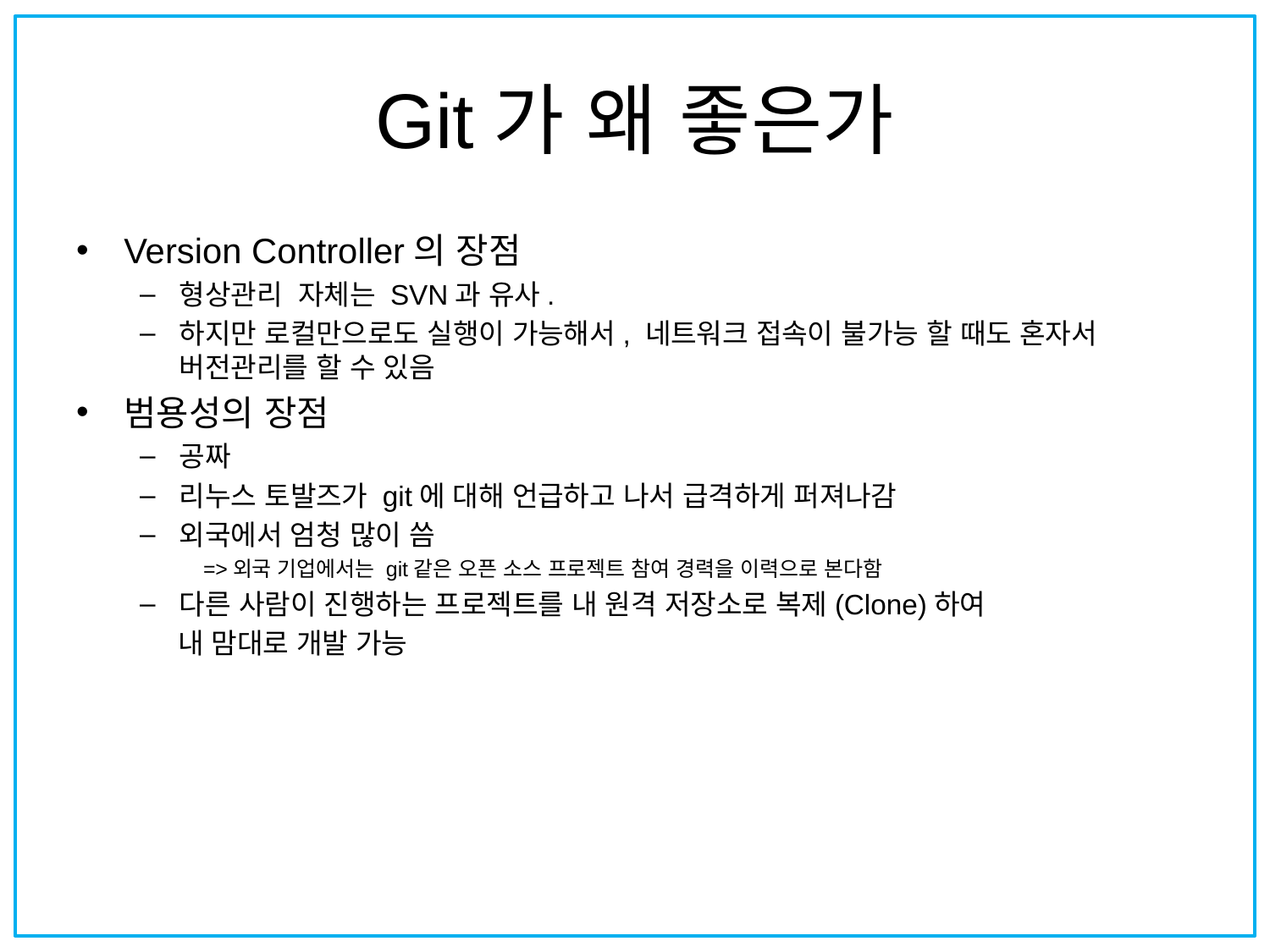

# Git가 왜 좋은가
Version Controller의 장점
형상관리  자체는 SVN과 유사.
하지만 로컬만으로도 실행이 가능해서, 네트워크 접속이 불가능 할 때도 혼자서 버전관리를 할 수 있음
범용성의 장점
공짜
리누스 토발즈가 git에 대해 언급하고 나서 급격하게 퍼져나감
외국에서 엄청 많이 씀
=>외국 기업에서는 git같은 오픈 소스 프로젝트 참여 경력을 이력으로 본다함
다른 사람이 진행하는 프로젝트를 내 원격 저장소로 복제(Clone)하여
    내 맘대로 개발 가능